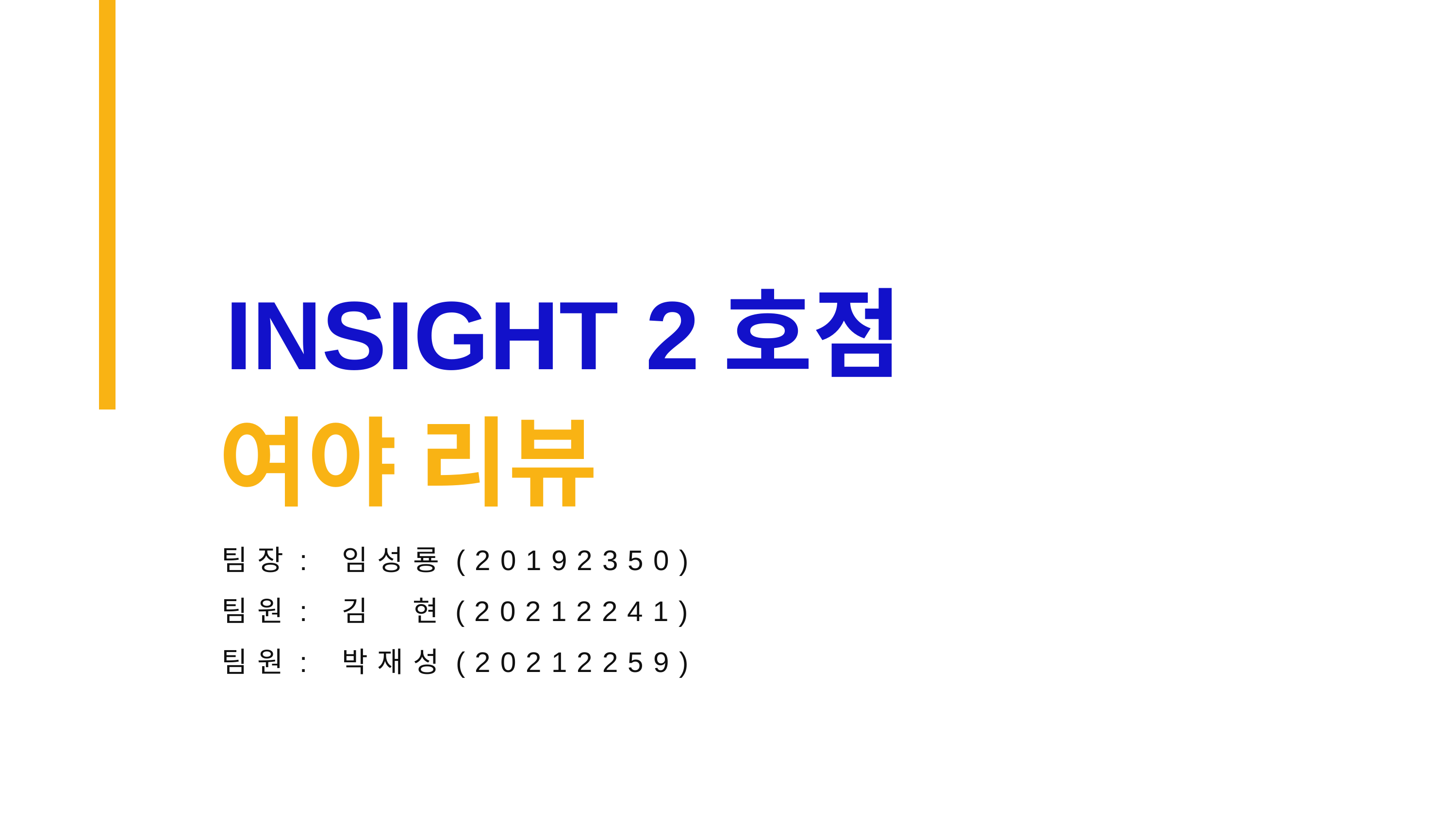

INSIGHT 2호점
여야 리뷰
팀장: 임성룡(20192350)
팀원: 김  현(20212241)
팀원: 박재성(20212259)